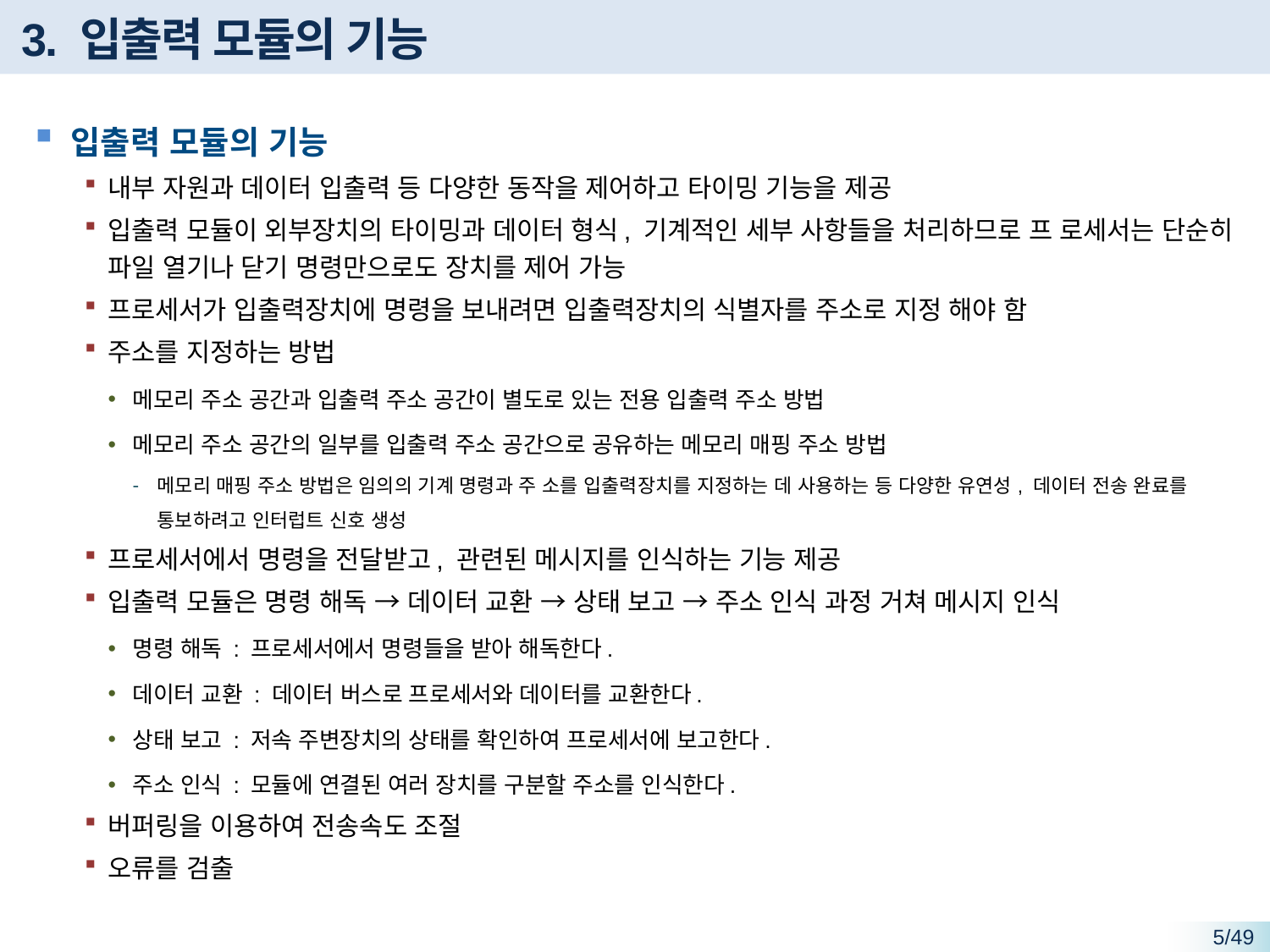

# 3. 입출력 모듈의 기능
입출력 모듈의 기능
내부 자원과 데이터 입출력 등 다양한 동작을 제어하고 타이밍 기능을 제공
입출력 모듈이 외부장치의 타이밍과 데이터 형식, 기계적인 세부 사항들을 처리하므로 프 로세서는 단순히 파일 열기나 닫기 명령만으로도 장치를 제어 가능
프로세서가 입출력장치에 명령을 보내려면 입출력장치의 식별자를 주소로 지정 해야 함
주소를 지정하는 방법
메모리 주소 공간과 입출력 주소 공간이 별도로 있는 전용 입출력 주소 방법
메모리 주소 공간의 일부를 입출력 주소 공간으로 공유하는 메모리 매핑 주소 방법
메모리 매핑 주소 방법은 임의의 기계 명령과 주 소를 입출력장치를 지정하는 데 사용하는 등 다양한 유연성, 데이터 전송 완료를 통보하려고 인터럽트 신호 생성
프로세서에서 명령을 전달받고, 관련된 메시지를 인식하는 기능 제공
입출력 모듈은 명령 해독 → 데이터 교환 → 상태 보고 → 주소 인식 과정 거쳐 메시지 인식
명령 해독 : 프로세서에서 명령들을 받아 해독한다.
데이터 교환 : 데이터 버스로 프로세서와 데이터를 교환한다.
상태 보고 : 저속 주변장치의 상태를 확인하여 프로세서에 보고한다.
주소 인식 : 모듈에 연결된 여러 장치를 구분할 주소를 인식한다.
버퍼링을 이용하여 전송속도 조절
오류를 검출